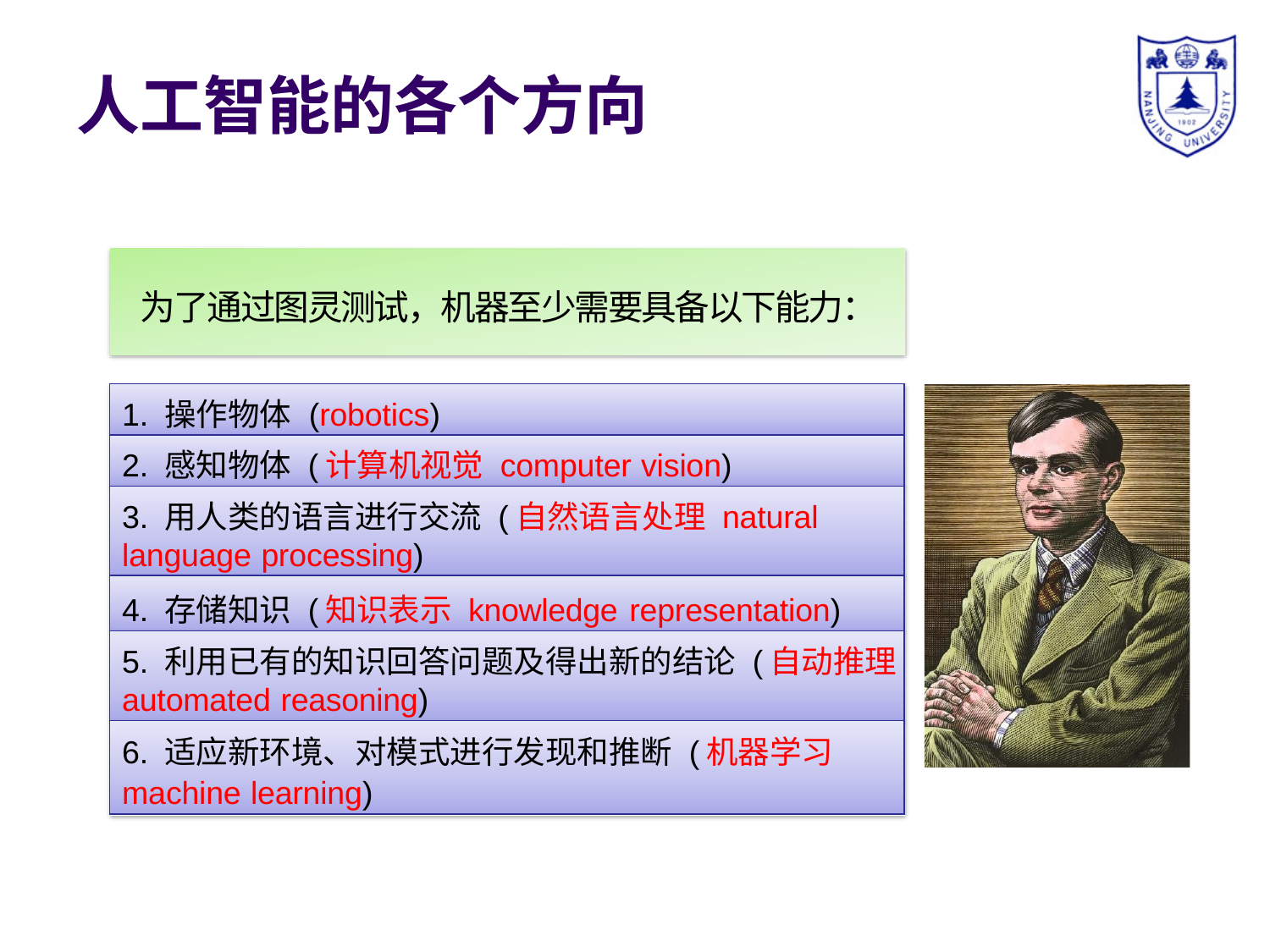

# 人工智能的各个方向

为了通过图灵测试，机器至少需要具备以下能力：

| 1. 操作物体 (robotics) |
| --- |
| 2. 感知物体 (计算机视觉 computer vision) |
| 3. 用人类的语言进行交流 (自然语言处理 natural language processing) |
| 4. 存储知识 (知识表示 knowledge representation) |
| 5. 利用已有的知识回答问题及得出新的结论 (自动推理 automated reasoning) |
| 6. 适应新环境、对模式进行发现和推断 (机器学习 machine learning) |

42